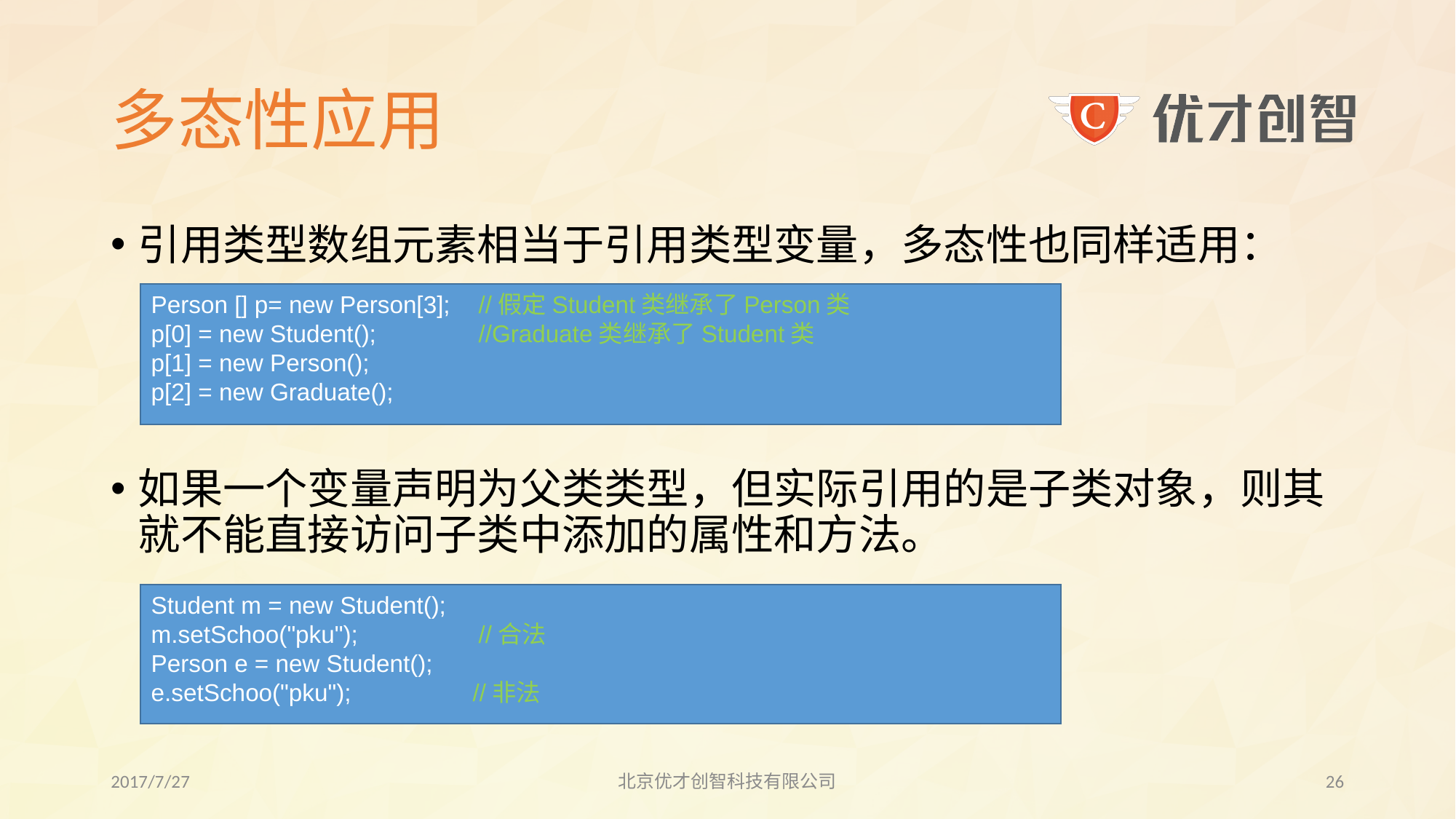

# 多态性应用
引用类型数组元素相当于引用类型变量，多态性也同样适用：

如果一个变量声明为父类类型，但实际引用的是子类对象，则其就不能直接访问子类中添加的属性和方法。
Person [] p= new Person[3];	//假定Student类继承了Person类
p[0] = new Student();           	//Graduate类继承了Student类
p[1] = new Person();
p[2] = new Graduate();
Student m = new Student();
m.setSchoo("pku");              	//合法
Person e = new Student();
e.setSchoo("pku");                  //非法
2017/7/27
北京优才创智科技有限公司
26